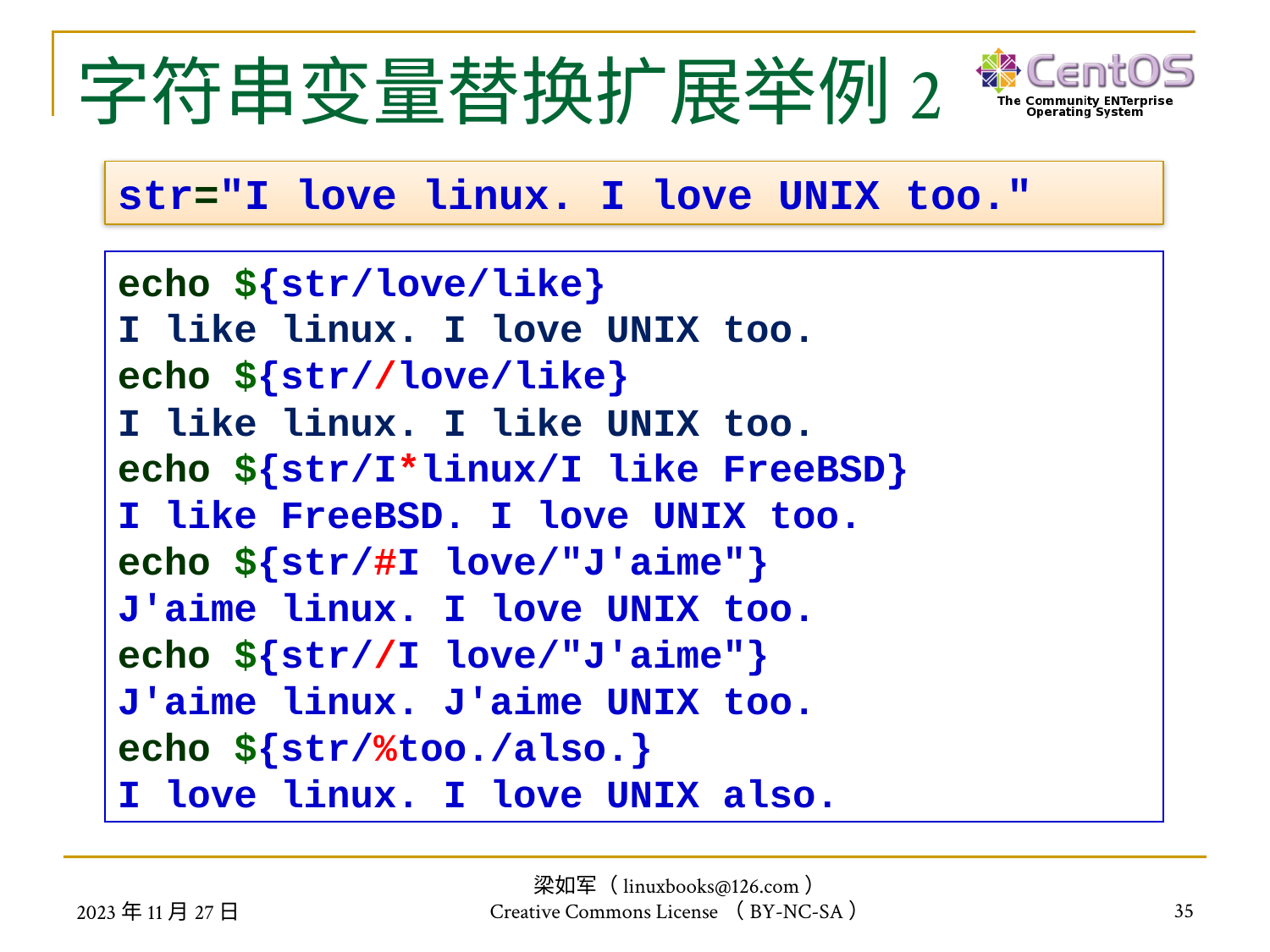

# 字符串变量替换扩展举例2
str="I love linux. I love UNIX too."
echo ${str/love/like}
I like linux. I love UNIX too.
echo ${str//love/like}
I like linux. I like UNIX too.
echo ${str/I*linux/I like FreeBSD}
I like FreeBSD. I love UNIX too.
echo ${str/#I love/"J'aime"}
J'aime linux. I love UNIX too.
echo ${str//I love/"J'aime"}
J'aime linux. J'aime UNIX too.
echo ${str/%too./also.}
I love linux. I love UNIX also.
梁如军（linuxbooks@126.com）
Creative Commons License（BY-NC-SA）
2023年11月27日
35